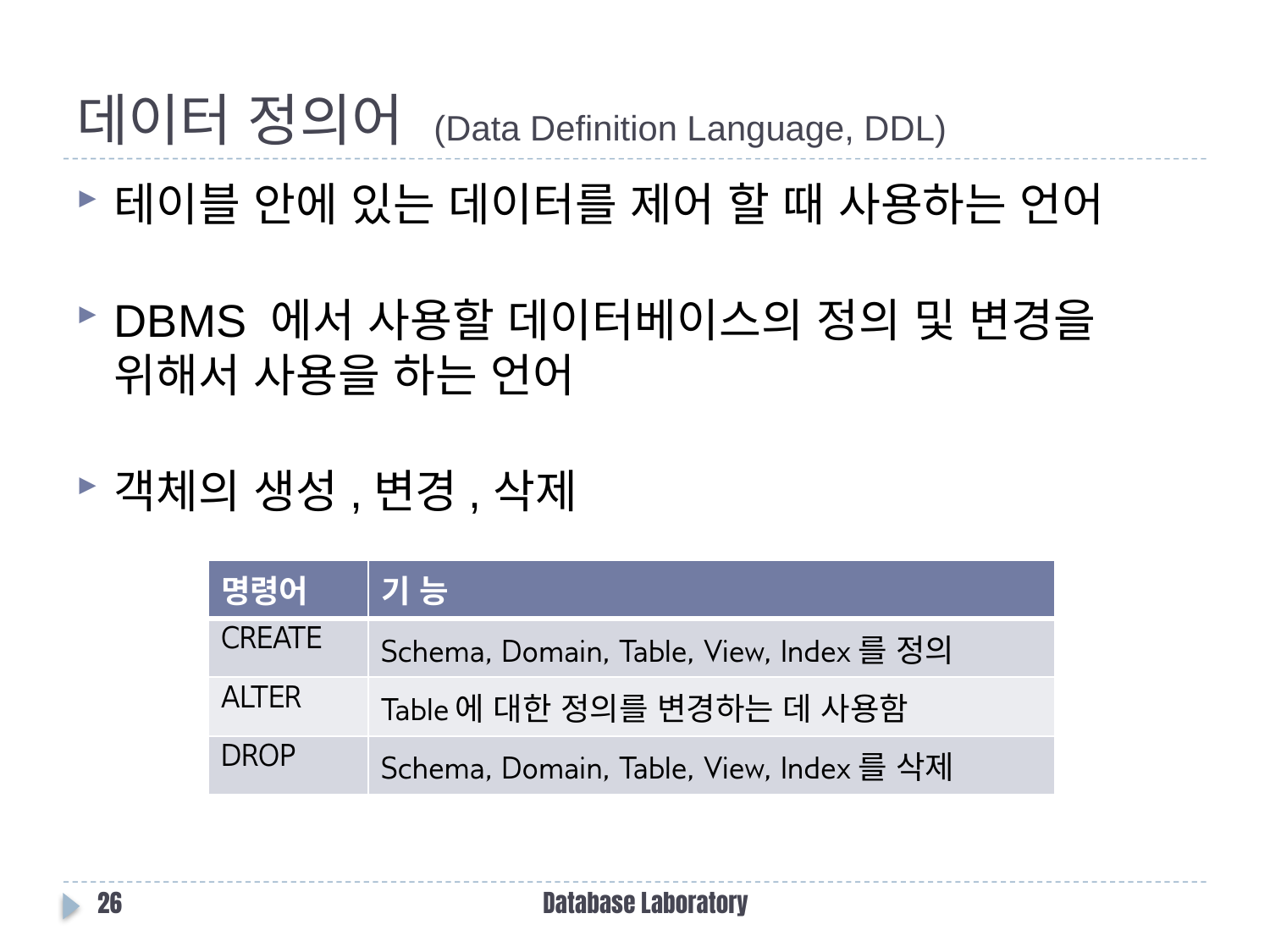

# 데이터 정의어 (Data Definition Language, DDL)
테이블 안에 있는 데이터를 제어 할 때 사용하는 언어

DBMS 에서 사용할 데이터베이스의 정의 및 변경을 위해서 사용을 하는 언어

객체의 생성,변경,삭제
| 명령어 | 기 능 |
| --- | --- |
| CREATE | Schema, Domain, Table, View, Index를 정의 |
| ALTER | Table에 대한 정의를 변경하는 데 사용함 |
| DROP | Schema, Domain, Table, View, Index를 삭제 |
26
Database Laboratory